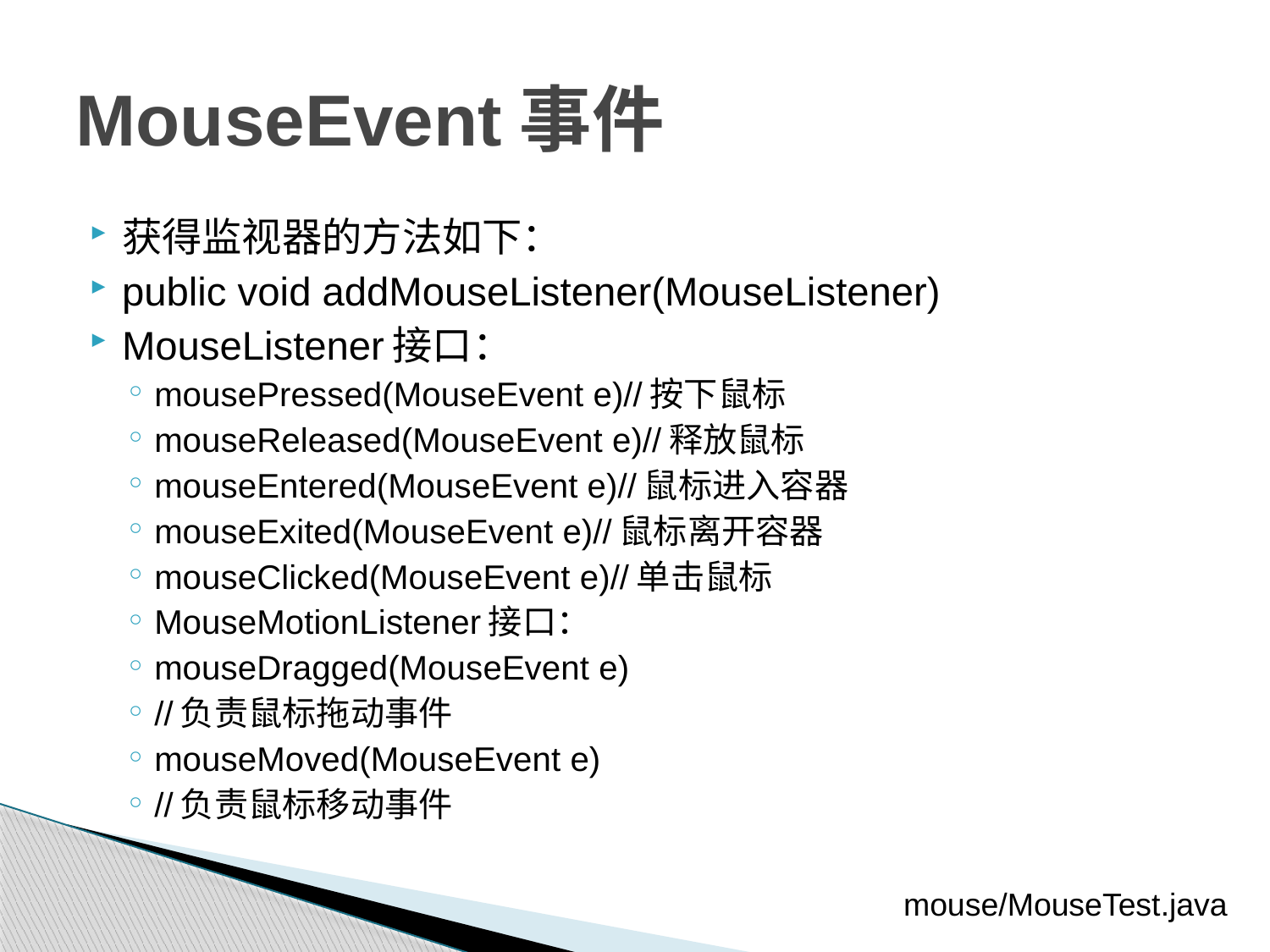

# MouseEvent事件
获得监视器的方法如下：
public void addMouseListener(MouseListener)
MouseListener接口：
mousePressed(MouseEvent e)//按下鼠标
mouseReleased(MouseEvent e)//释放鼠标
mouseEntered(MouseEvent e)//鼠标进入容器
mouseExited(MouseEvent e)//鼠标离开容器
mouseClicked(MouseEvent e)//单击鼠标
MouseMotionListener接口：
mouseDragged(MouseEvent e)
//负责鼠标拖动事件
mouseMoved(MouseEvent e)
//负责鼠标移动事件
mouse/MouseTest.java